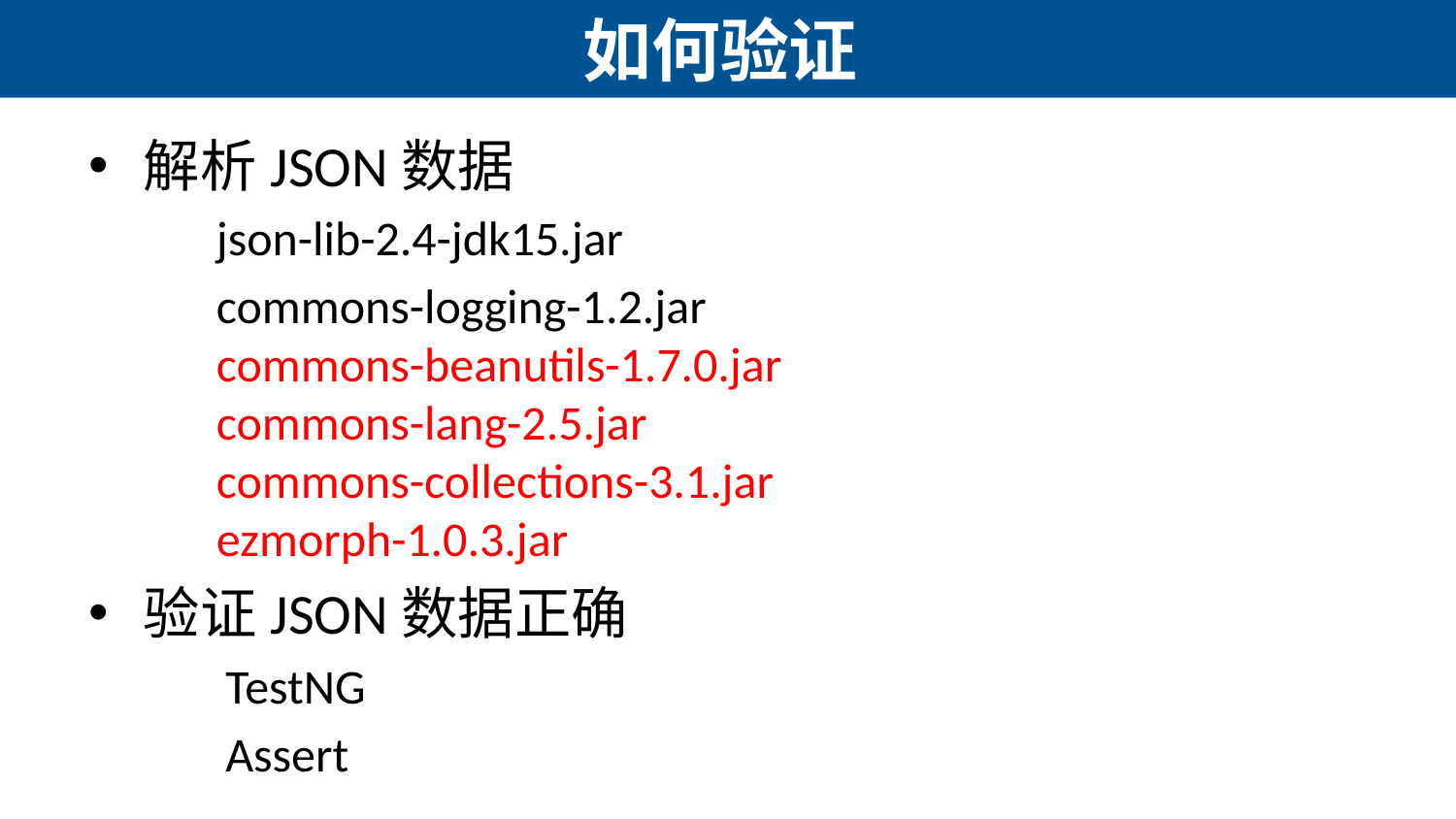

# 如何验证
解析JSON数据
json-lib-2.4-jdk15.jar
commons-logging-1.2.jar
commons-beanutils-1.7.0.jar
commons-lang-2.5.jar
commons-collections-3.1.jar
ezmorph-1.0.3.jar
验证JSON数据正确
TestNG
Assert